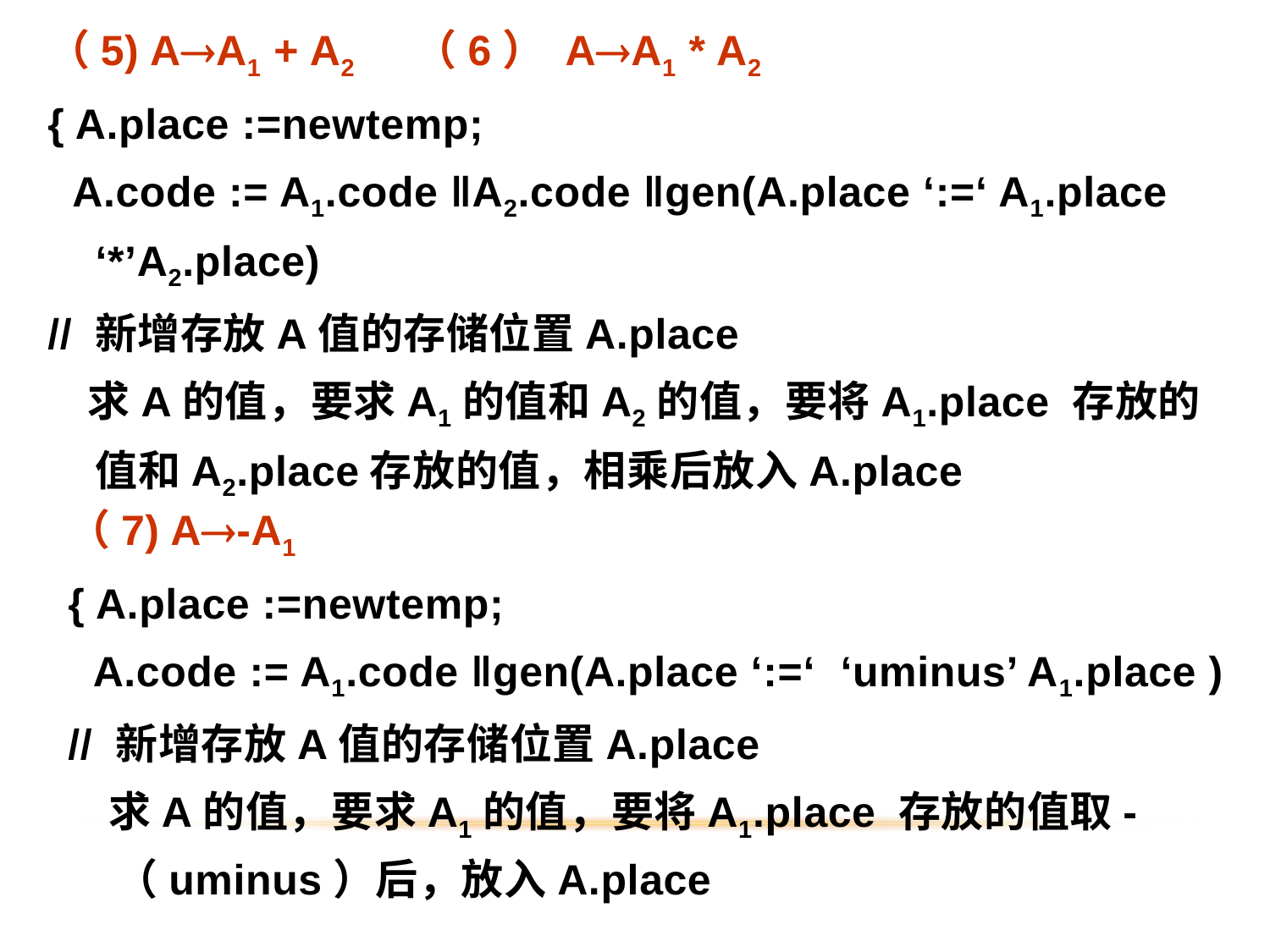

（5) A→A1 + A2    （6） A→A1 * A2
{ A.place :=newtemp;
  A.code := A1.code ‖A2.code ‖gen(A.place ‘:=‘ A1.place ‘*’A2.place)
// 新增存放A值的存储位置A.place
   求A的值，要求A1的值和A2的值，要将A1.place 存放的值和A2.place存放的值，相乘后放入A.place
（7) A→-A1
{ A.place :=newtemp;
  A.code := A1.code ‖gen(A.place ‘:=‘  ‘uminus’ A1.place )
// 新增存放A值的存储位置A.place
   求A的值，要求A1的值，要将A1.place 存放的值取-（uminus）后，放入A.place